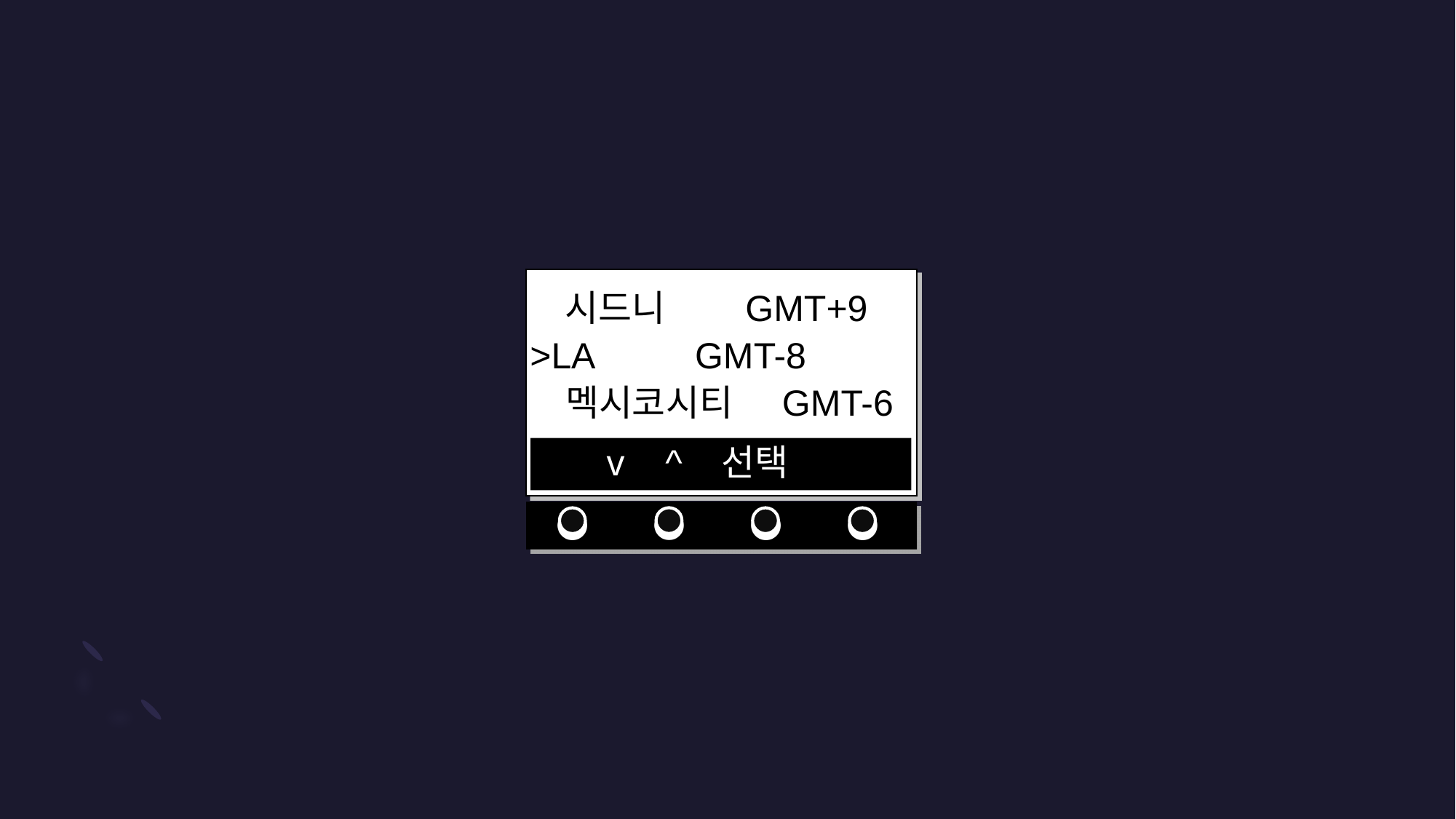

시드니       GMT+9
 >LA          GMT-8
 멕시코시티    GMT-6
       v    ^   선택